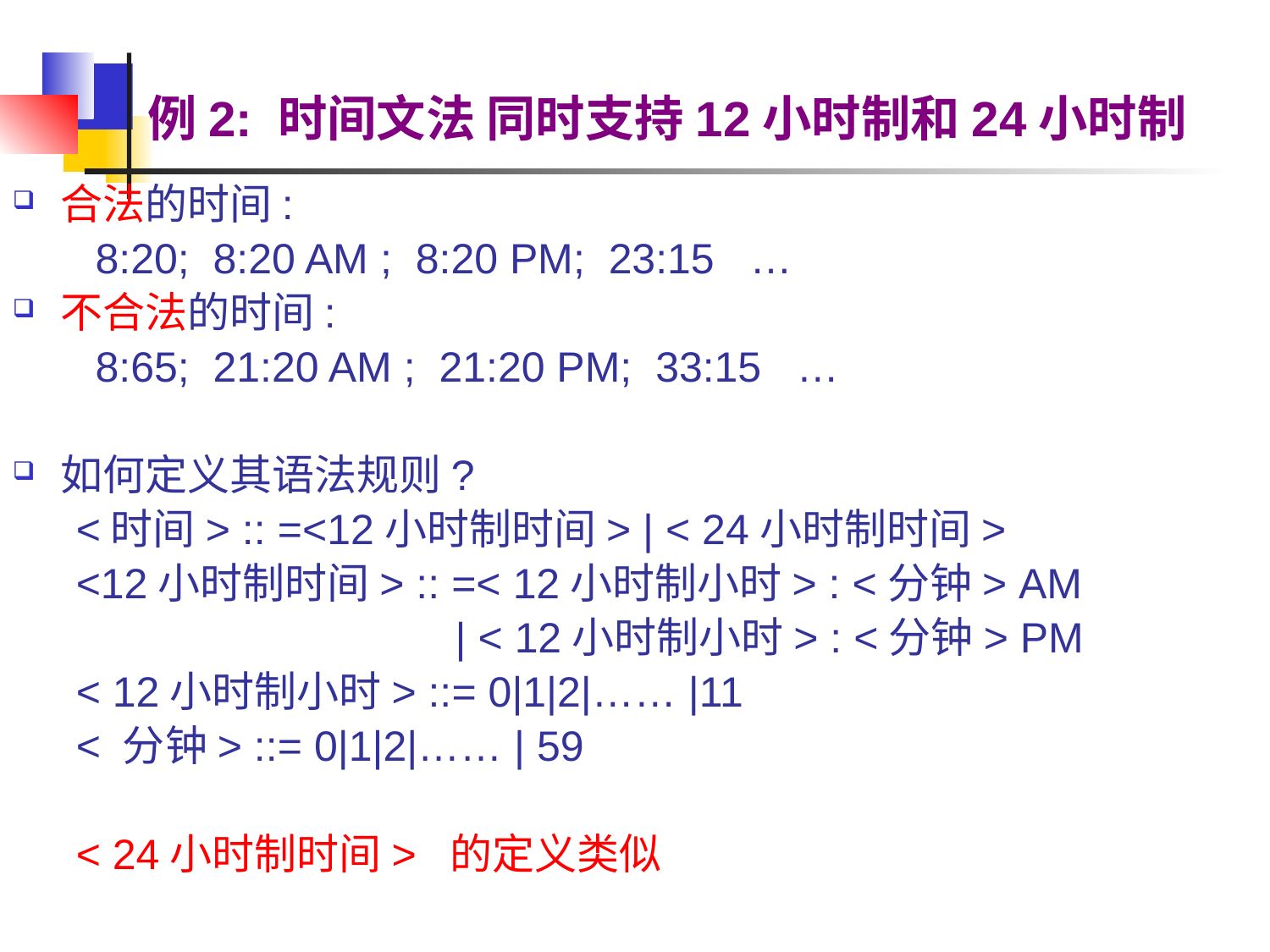

# 例2: 时间文法 同时支持12小时制和24小时制
合法的时间:
       8:20;  8:20 AM ;  8:20 PM;  23:15   …
不合法的时间:
       8:65;  21:20 AM ;  21:20 PM;  33:15   …

如何定义其语法规则?
<时间> :: =<12小时制时间> | < 24小时制时间>
<12小时制时间> :: =< 12小时制小时> : <分钟> AM
                                | < 12小时制小时> : <分钟> PM
< 12小时制小时> ::= 0|1|2|…… |11
< 分钟> ::= 0|1|2|…… | 59

< 24小时制时间>  的定义类似

23